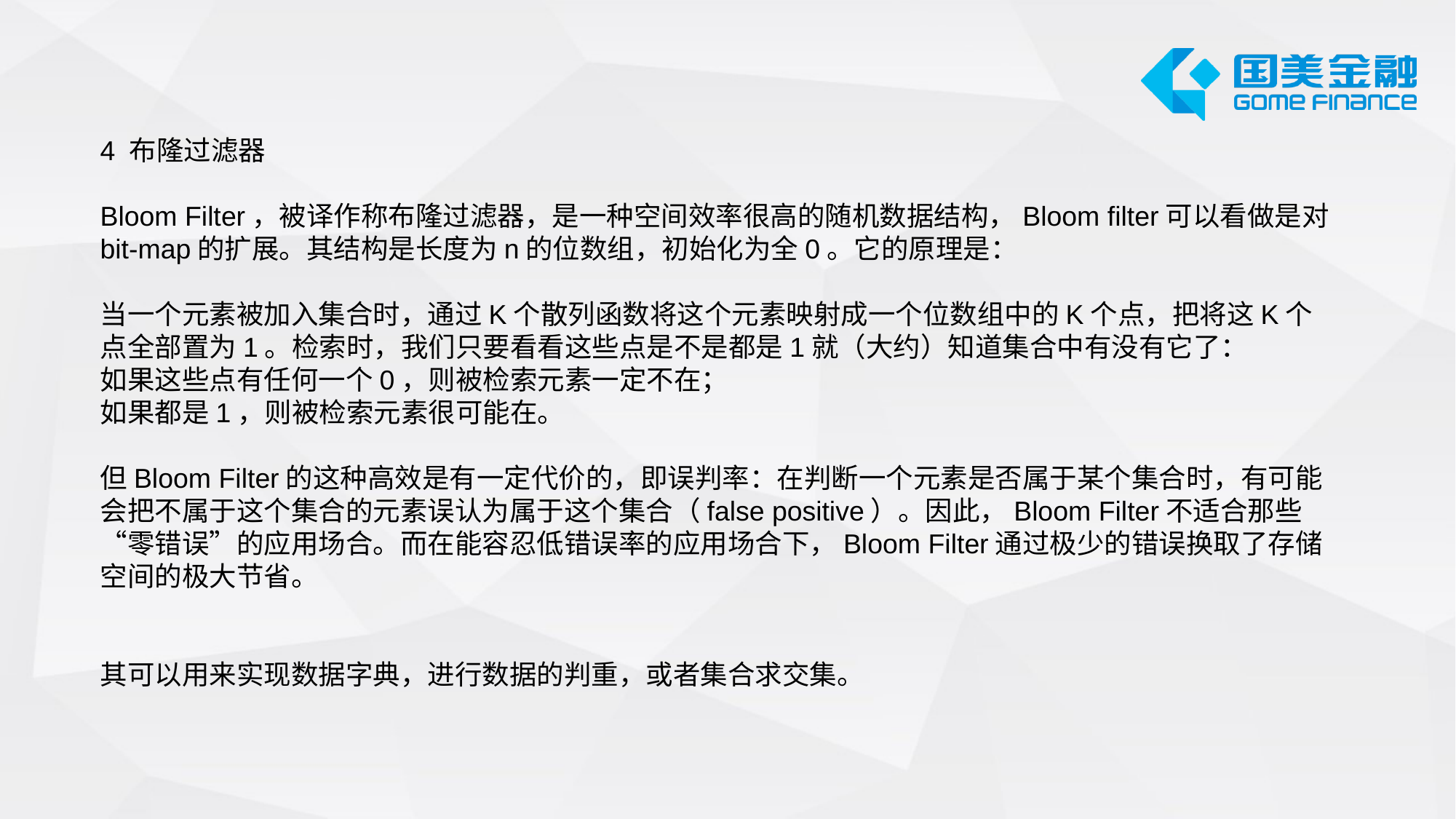

4 布隆过滤器

Bloom Filter，被译作称布隆过滤器，是一种空间效率很高的随机数据结构，Bloom filter可以看做是对bit-map的扩展。其结构是长度为n的位数组，初始化为全0。它的原理是：

当一个元素被加入集合时，通过K个散列函数将这个元素映射成一个位数组中的K个点，把将这K个点全部置为1。检索时，我们只要看看这些点是不是都是1就（大约）知道集合中有没有它了：
如果这些点有任何一个0，则被检索元素一定不在；
如果都是1，则被检索元素很可能在。

但Bloom Filter的这种高效是有一定代价的，即误判率：在判断一个元素是否属于某个集合时，有可能会把不属于这个集合的元素误认为属于这个集合（false positive）。因此，Bloom Filter不适合那些“零错误”的应用场合。而在能容忍低错误率的应用场合下，Bloom Filter通过极少的错误换取了存储空间的极大节省。

其可以用来实现数据字典，进行数据的判重，或者集合求交集。